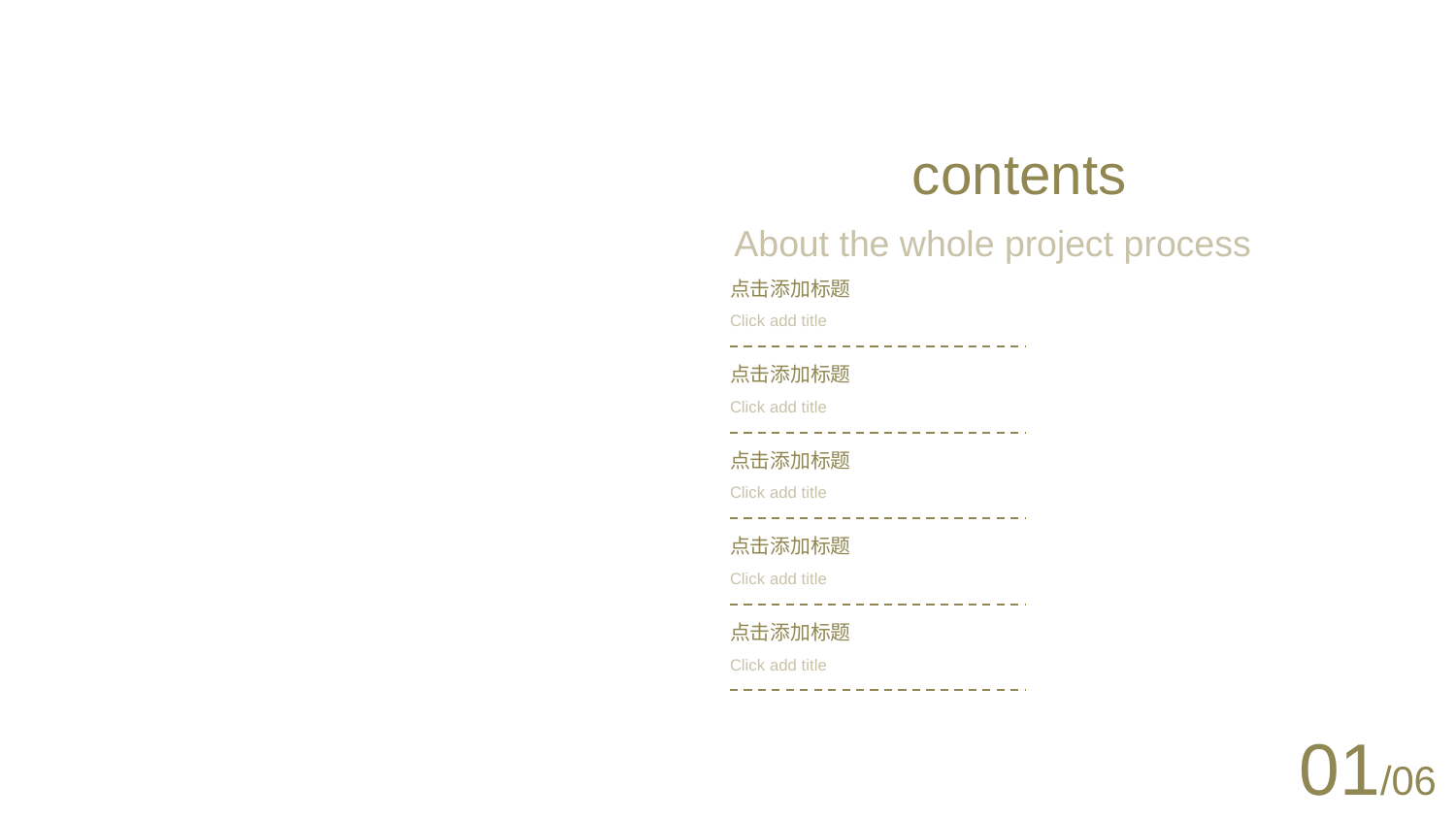

contents
About the whole project process
点击添加标题
Click add title
点击添加标题
Click add title
点击添加标题
Click add title
点击添加标题
Click add title
点击添加标题
Click add title
01/06